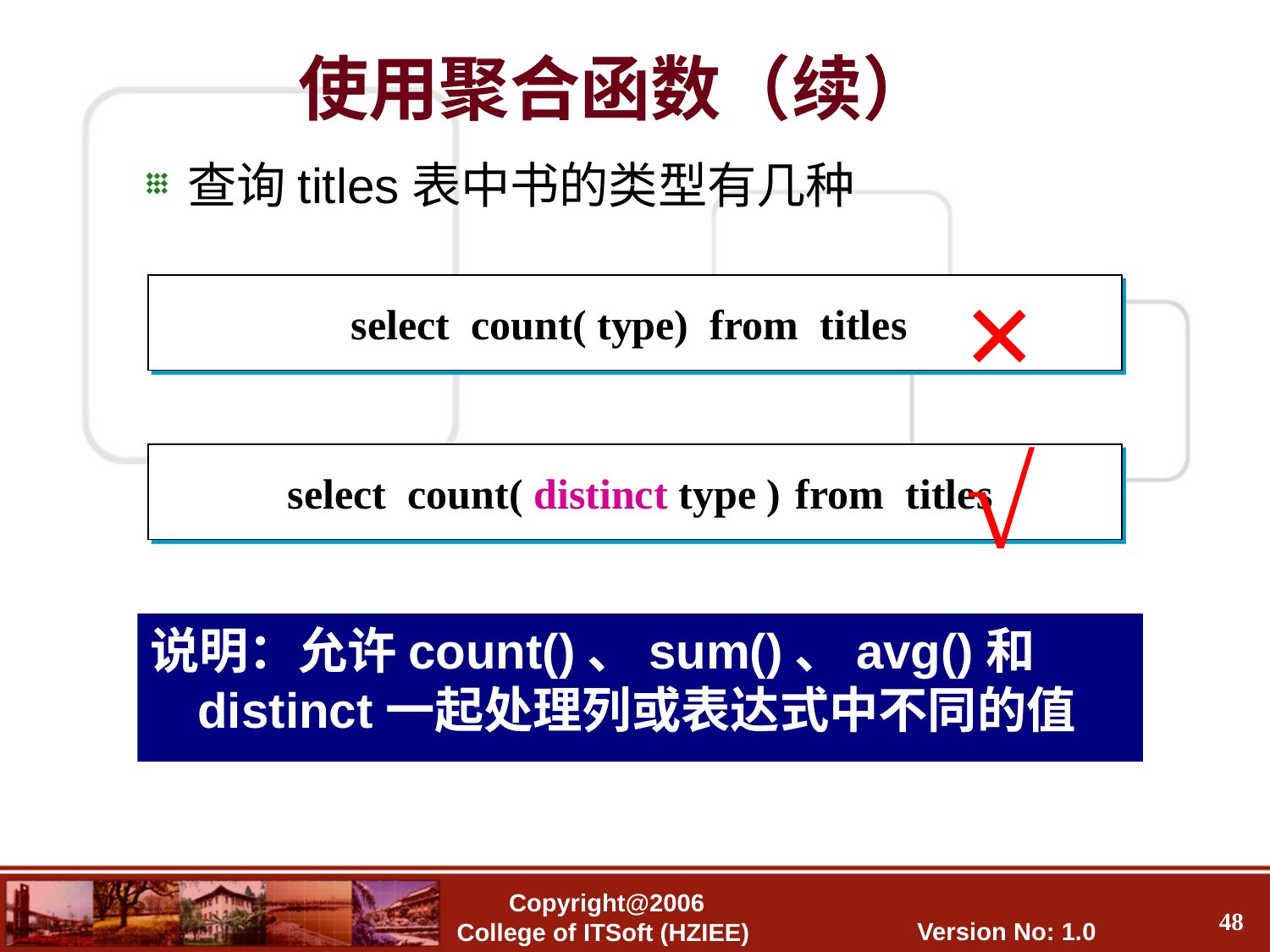

使用聚合函数（续）
查询titles表中书的类型有几种
×
	select  count( type)  from  titles
√
select  count( distinct type )	from  titles
说明：允许count()、sum()、avg()和distinct一起处理列或表达式中不同的值